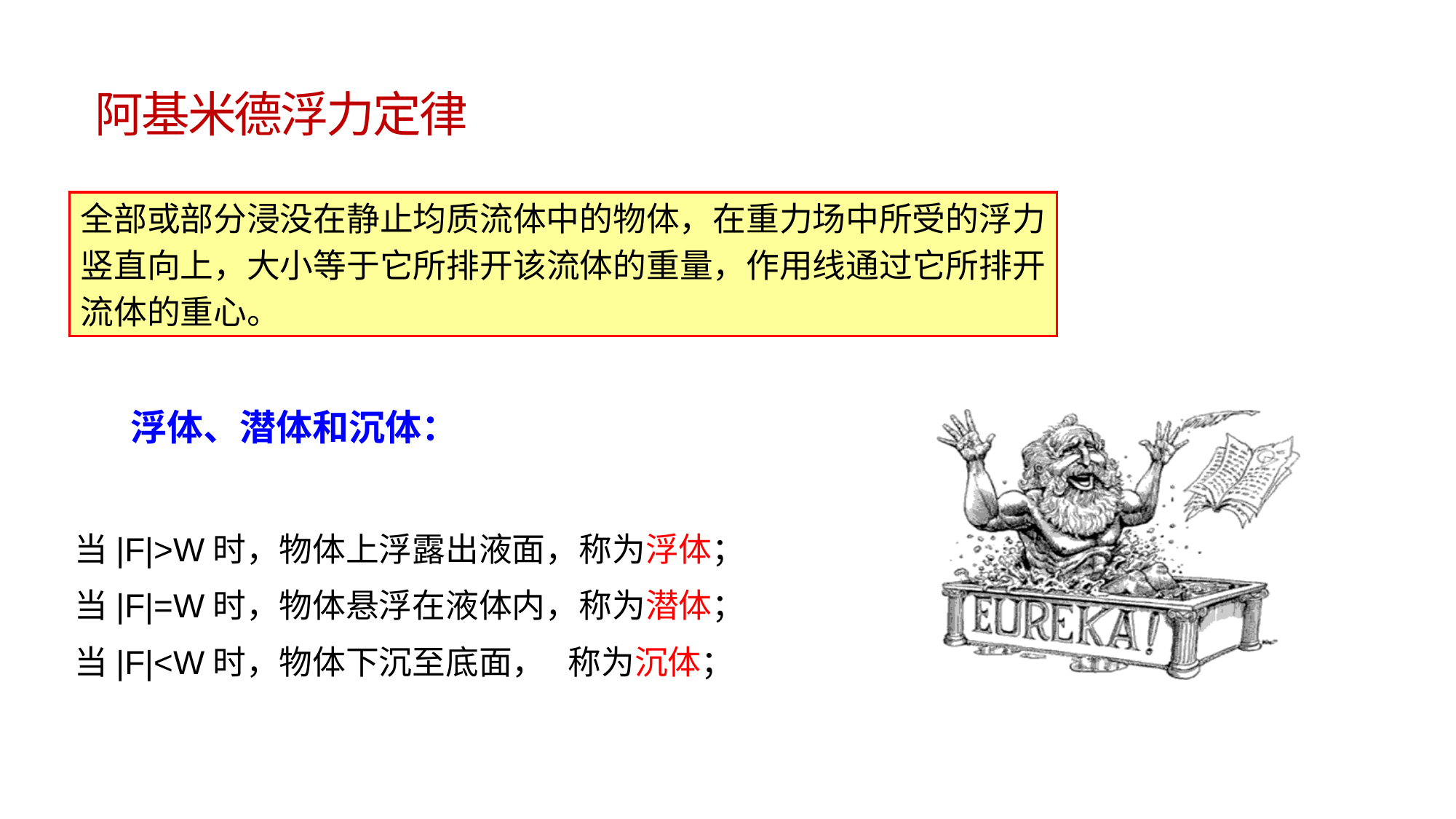

阿基米德浮力定律
全部或部分浸没在静止均质流体中的物体，在重力场中所受的浮力
竖直向上，大小等于它所排开该流体的重量，作用线通过它所排开
流体的重心。
浮体、潜体和沉体：

当|F|>W时，物体上浮露出液面，称为浮体；
当|F|=W时，物体悬浮在液体内，称为潜体；
当|F|<W时，物体下沉至底面，   称为沉体；